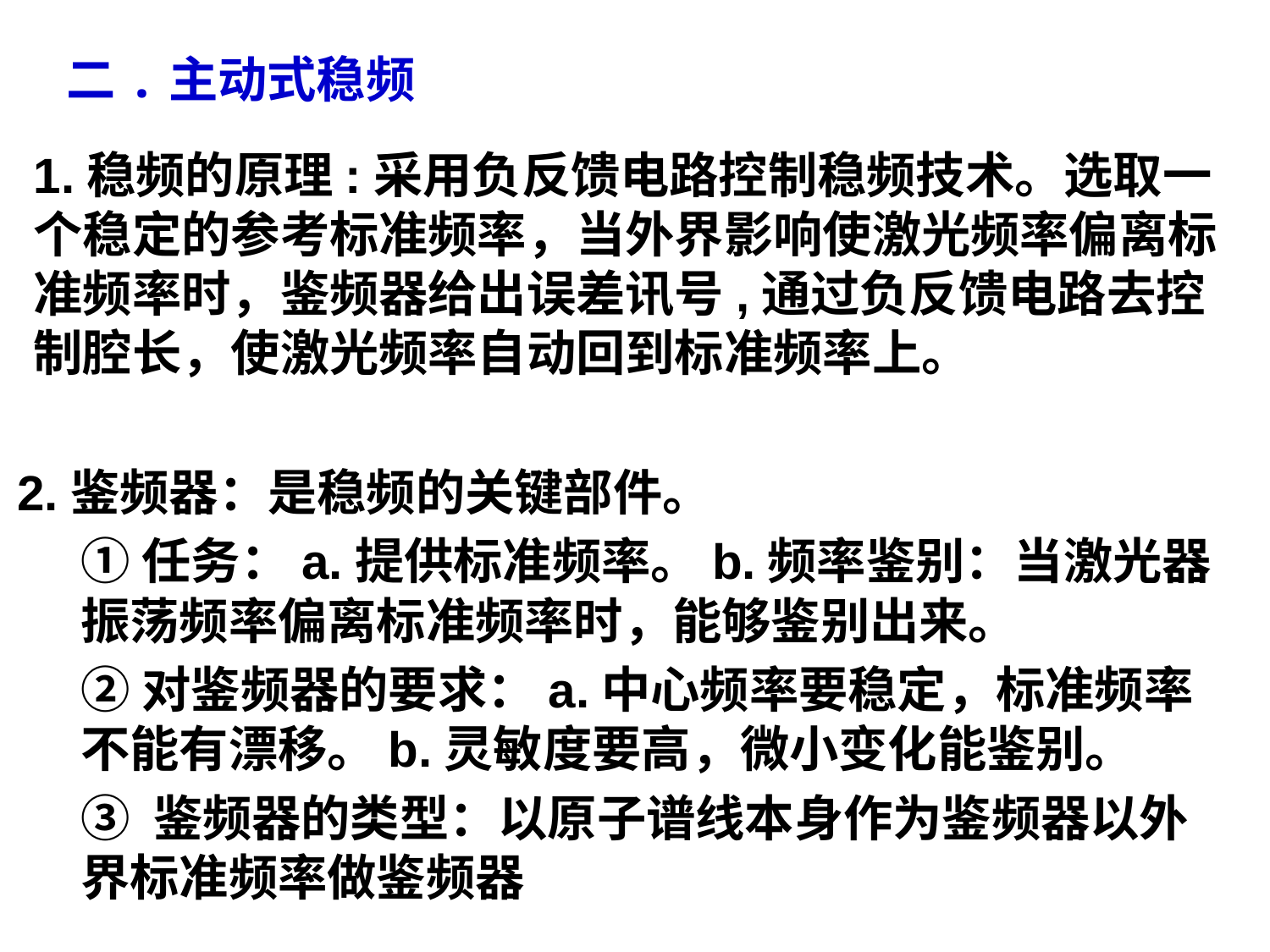

二.主动式稳频
1.稳频的原理:采用负反馈电路控制稳频技术。选取一个稳定的参考标准频率，当外界影响使激光频率偏离标准频率时，鉴频器给出误差讯号,通过负反馈电路去控制腔长，使激光频率自动回到标准频率上。
2.鉴频器：是稳频的关键部件。
①任务：a.提供标准频率。b.频率鉴别：当激光器振荡频率偏离标准频率时，能够鉴别出来。
②对鉴频器的要求：a.中心频率要稳定，标准频率不能有漂移。b.灵敏度要高，微小变化能鉴别。
③ 鉴频器的类型：以原子谱线本身作为鉴频器以外界标准频率做鉴频器